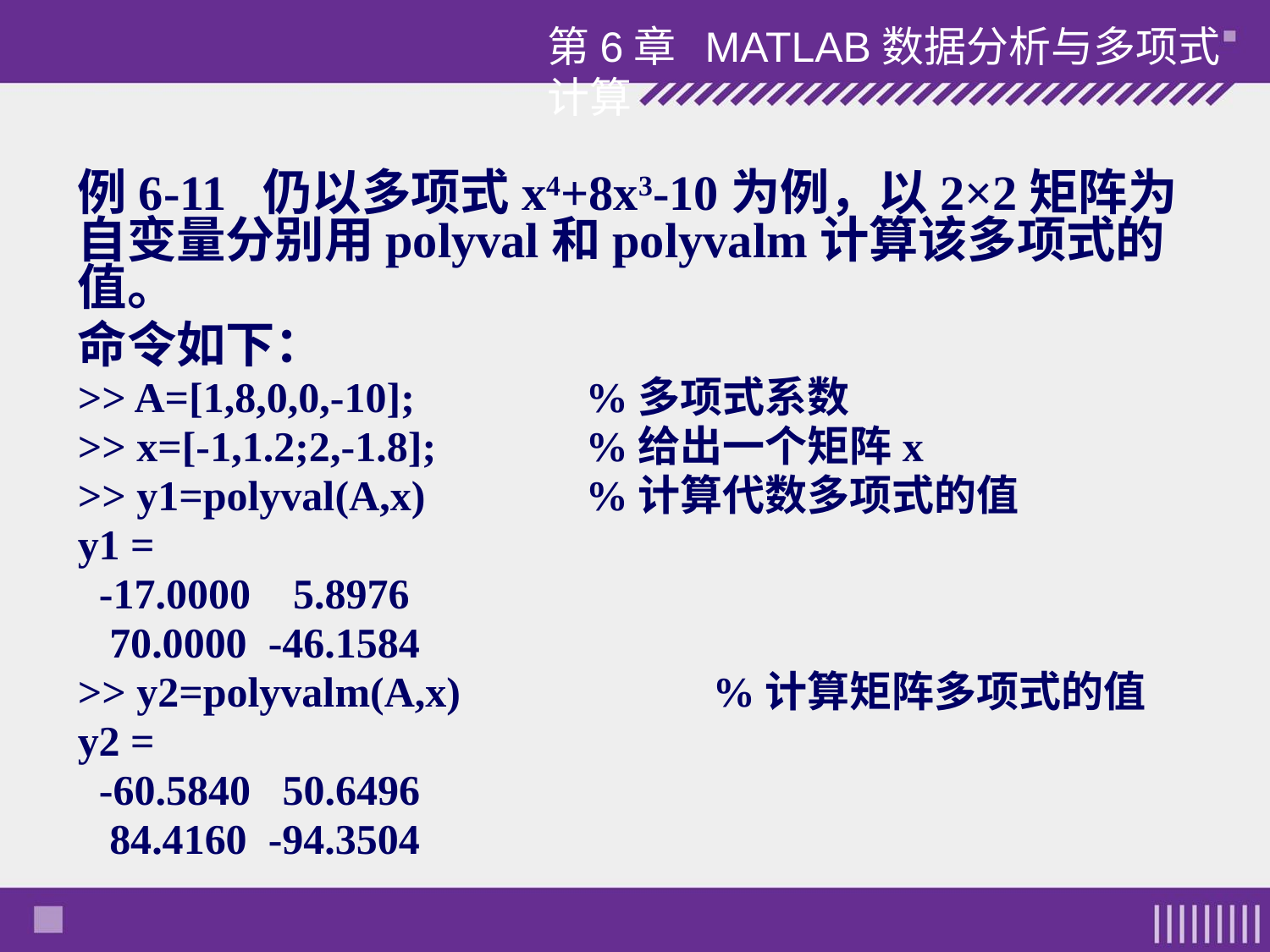

第6章  MATLAB数据分析与多项式计算
例6-11  仍以多项式x4+8x3-10为例，以2×2矩阵为自变量分别用polyval和polyvalm计算该多项式的值。
命令如下：
>> A=[1,8,0,0,-10];             	%多项式系数
>> x=[-1,1.2;2,-1.8];           	%给出一个矩阵x
>> y1=polyval(A,x)             	%计算代数多项式的值
y1 =
  -17.0000    5.8976
   70.0000  -46.1584
>> y2=polyvalm(A,x)            	%计算矩阵多项式的值
y2 =
  -60.5840   50.6496
   84.4160  -94.3504